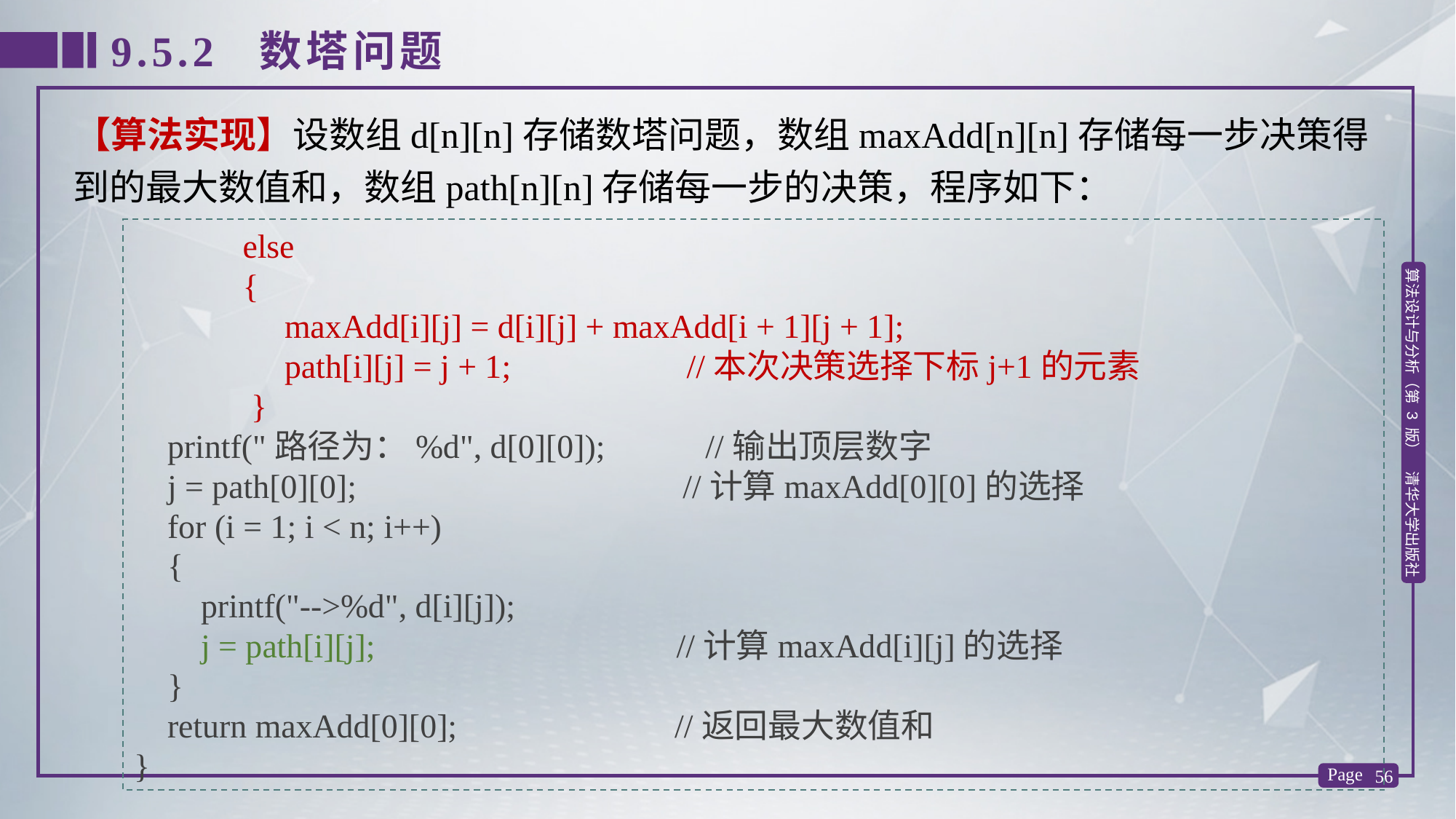

9.5.2  数塔问题
【算法实现】设数组d[n][n]存储数塔问题，数组maxAdd[n][n]存储每一步决策得到的最大数值和，数组path[n][n]存储每一步的决策，程序如下：
             else
             {
                  maxAdd[i][j] = d[i][j] + maxAdd[i + 1][j + 1];
                  path[i][j] = j + 1;                     //本次决策选择下标j+1的元素
              }
    printf("路径为：%d", d[0][0]);            //输出顶层数字
    j = path[0][0];                                       //计算maxAdd[0][0]的选择
    for (i = 1; i < n; i++)
    {
        printf("-->%d", d[i][j]);
        j = path[i][j];                                    //计算maxAdd[i][j]的选择
    }
    return maxAdd[0][0];                          //返回最大数值和
}